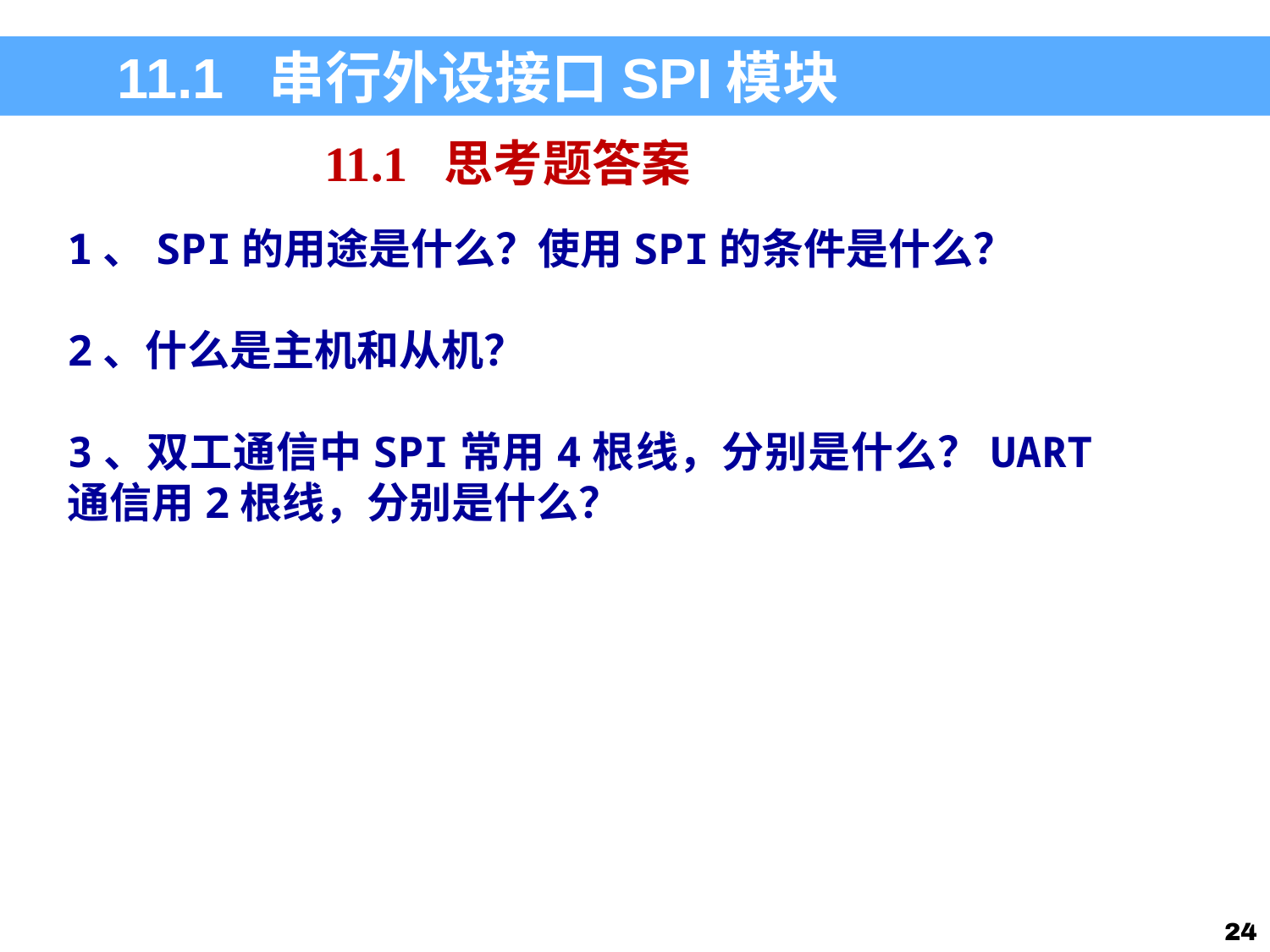

11.1  串行外设接口SPI模块
11.1  思考题答案
1、SPI的用途是什么？使用SPI的条件是什么？

2、什么是主机和从机？

3、双工通信中SPI常用4根线，分别是什么？UART通信用2根线，分别是什么？
24